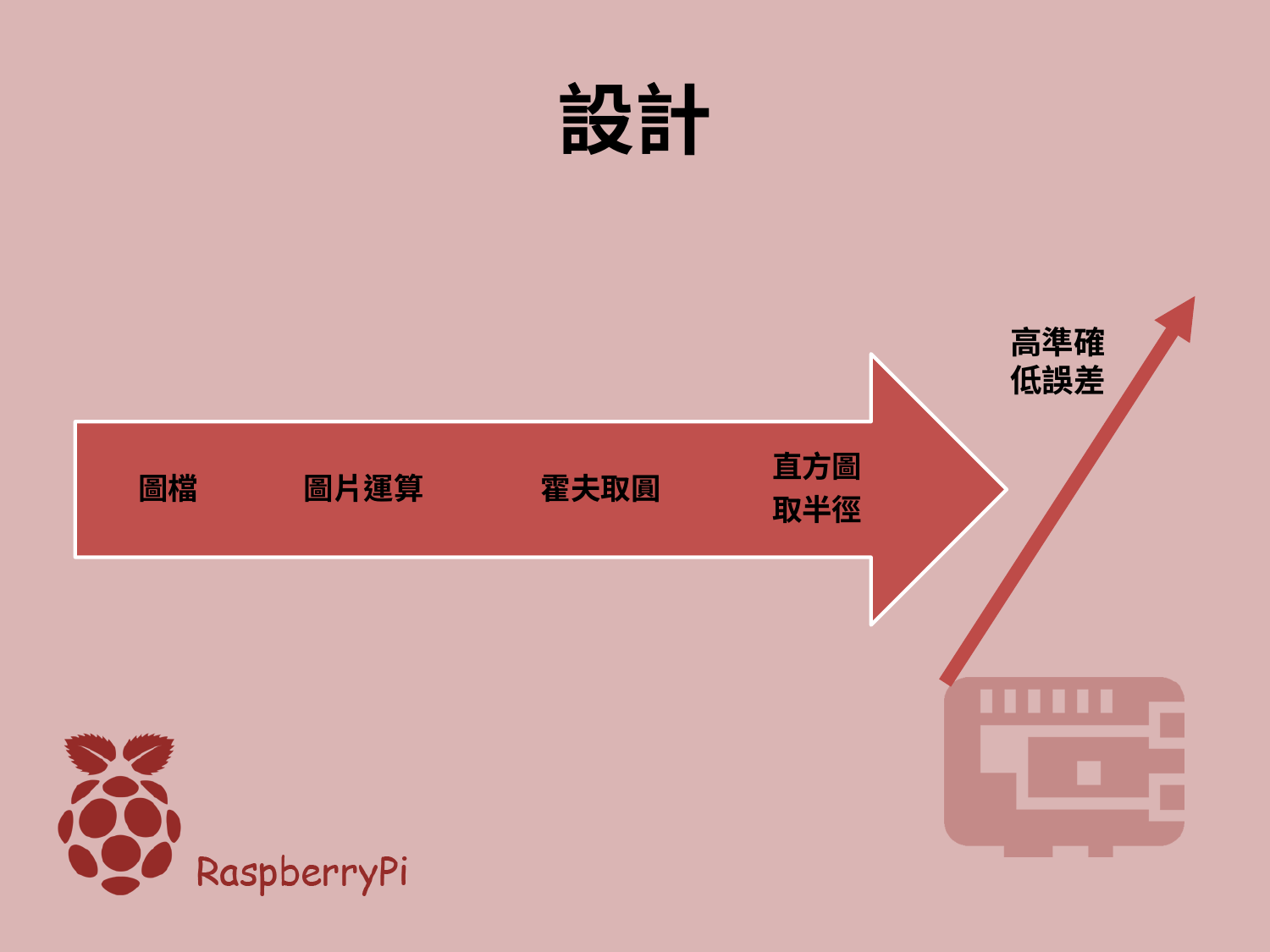

# 設計
高準確
低誤差
直方圖
取半徑
霍夫取圓
圖片運算
圖檔